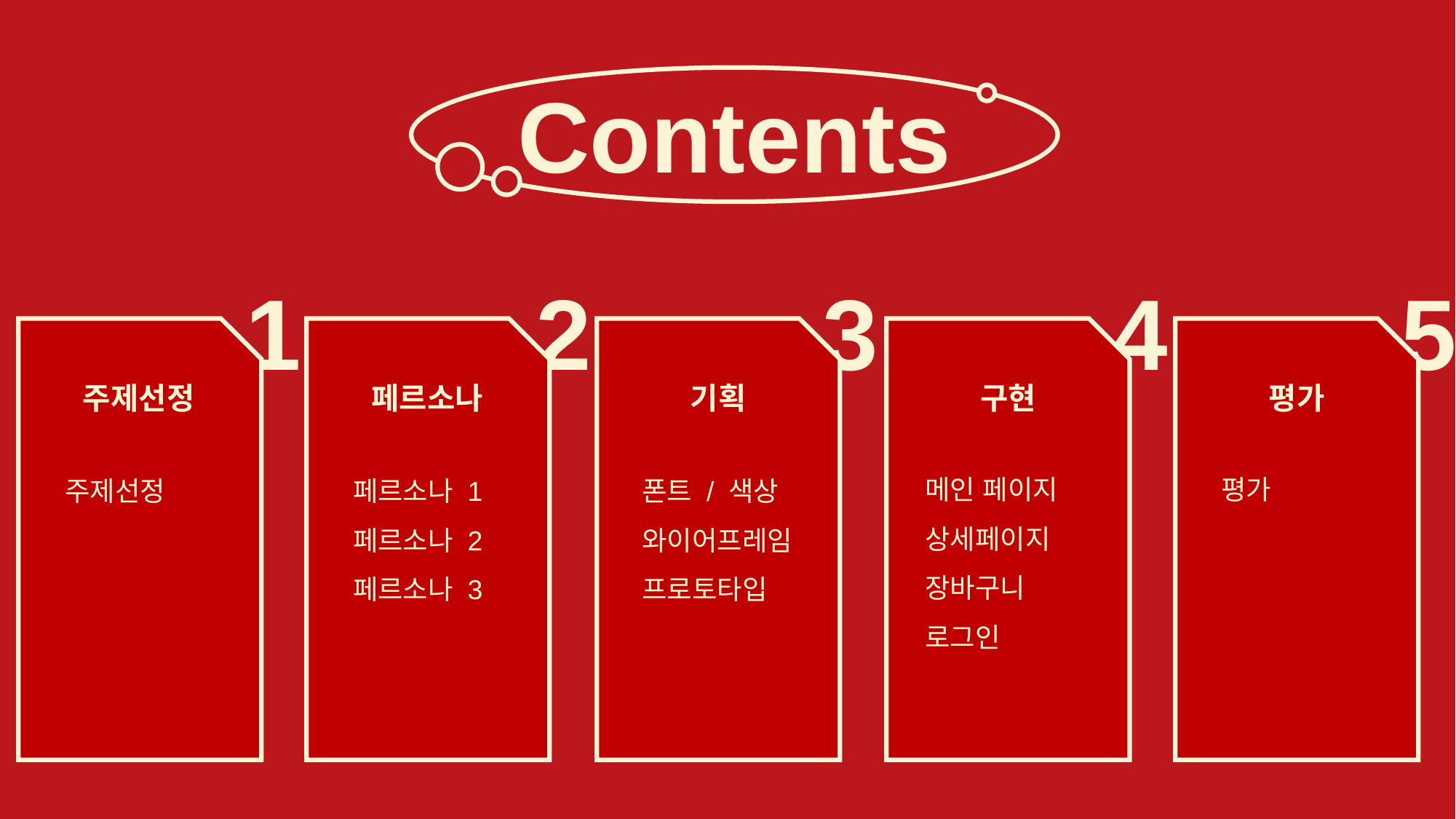

Contents

1
2
3
4
5

주제선정
페르소나
기획
구현
평가
메인 페이지
상세페이지
장바구니
로그인
평가
주제선정
페르소나 1
페르소나 2
페르소나 3
폰트 / 색상
와이어프레임
프로토타입